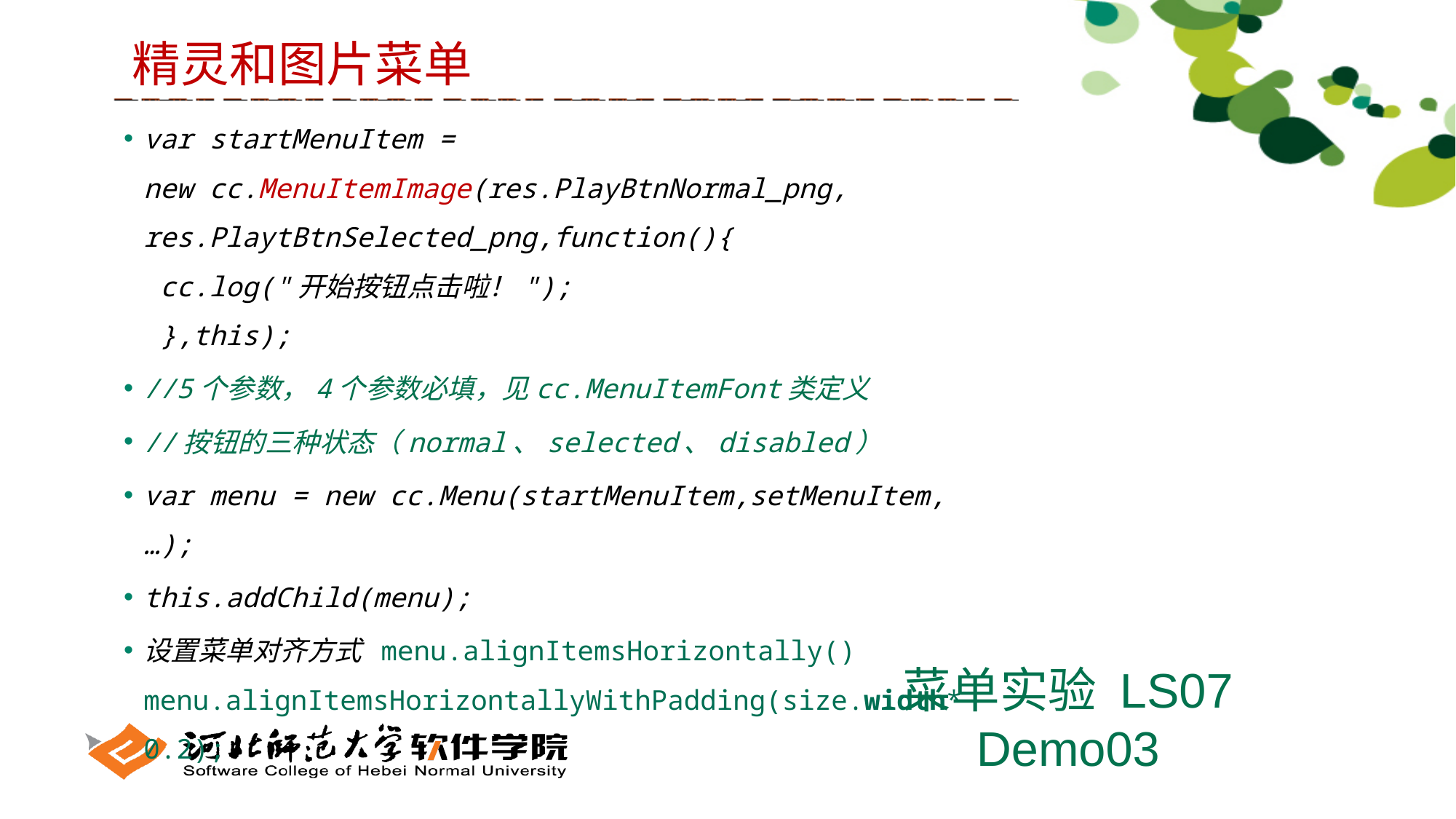

精灵和图片菜单
var startMenuItem =
new cc.MenuItemImage(res.PlayBtnNormal_png, res.PlaytBtnSelected_png,function(){
 cc.log("开始按钮点击啦！");
 },this);
//5个参数，4个参数必填，见cc.MenuItemFont类定义
//按钮的三种状态（normal、selected、disabled）
var menu = new cc.Menu(startMenuItem,setMenuItem,…);
this.addChild(menu);
设置菜单对齐方式  menu.alignItemsHorizontally()
menu.alignItemsHorizontallyWithPadding(size.width*0.2);

菜单实验 LS07 Demo03